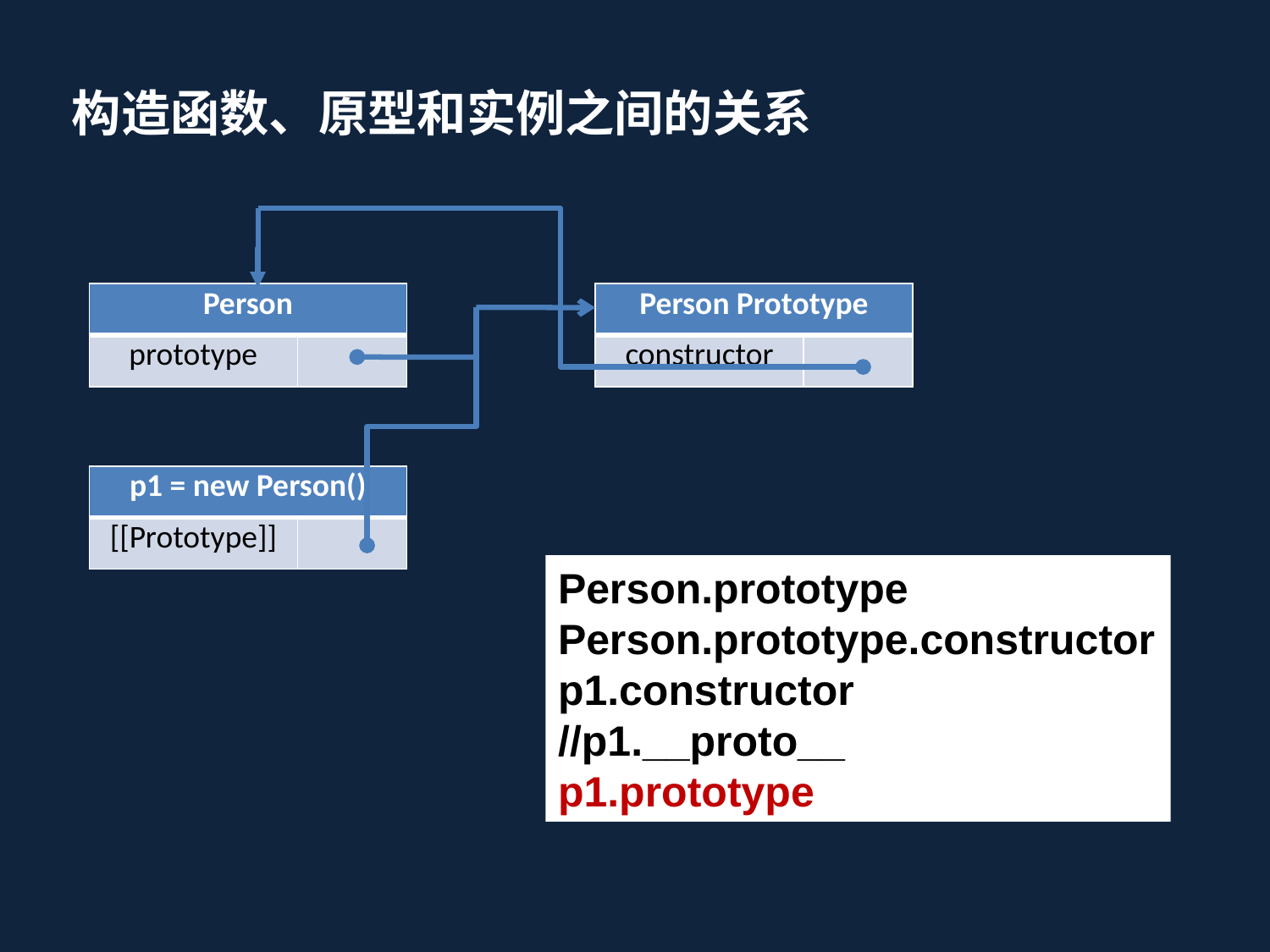

构造函数、原型和实例之间的关系
| Person |  |
| --- | --- |
| prototype |  |
| Person Prototype |  |
| --- | --- |
| constructor |  |
| p1 = new Person() |  |
| --- | --- |
| [[Prototype]] |  |
Person.prototype
Person.prototype.constructor
p1.constructor
//p1.__proto__
p1.prototype